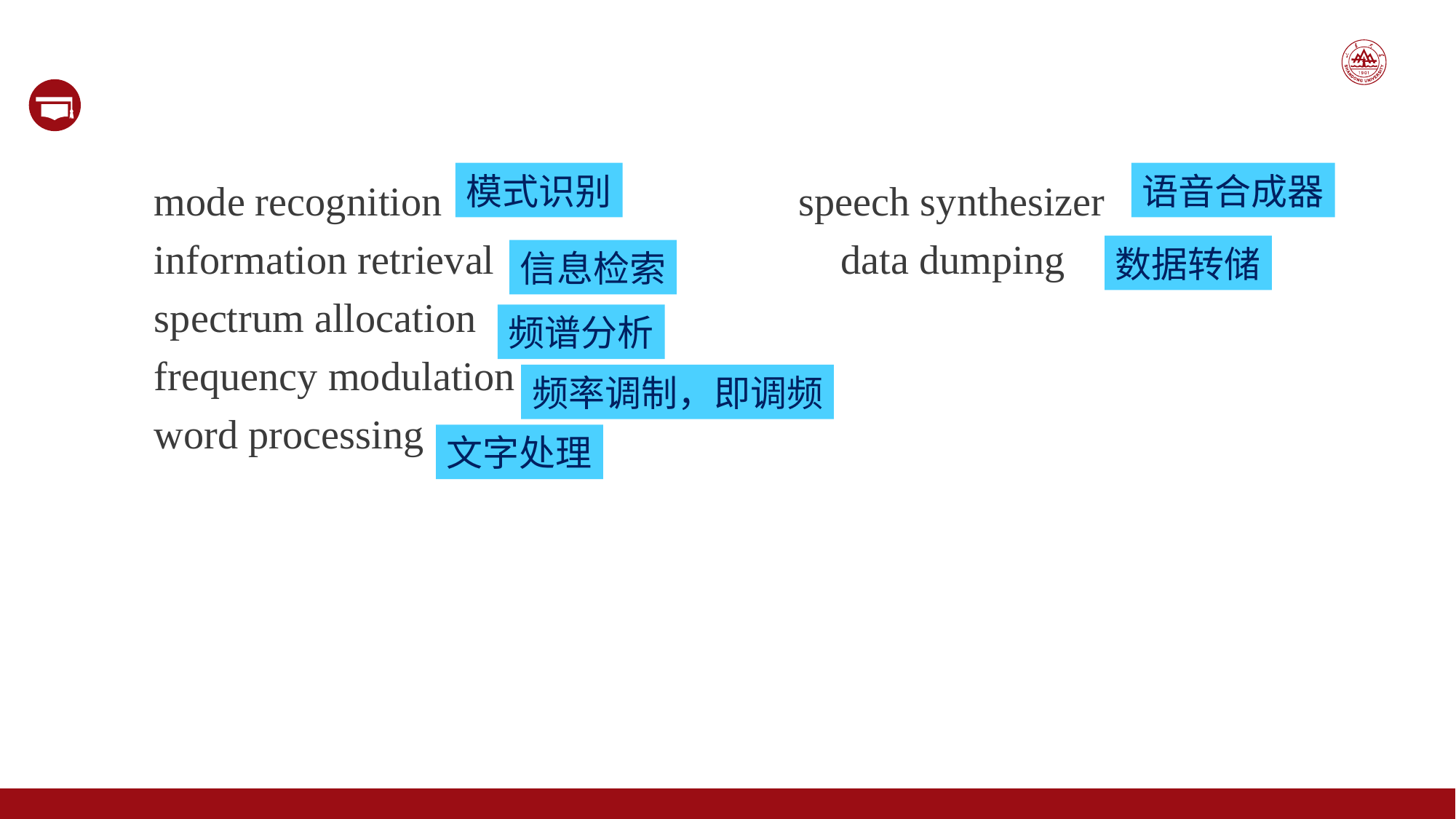

mode recognition                                   speech synthesizer
      information retrieval                                  data dumping
      spectrum allocation
      frequency modulation
      word processing

语音合成器
模式识别
数据转储
信息检索
频谱分析
频率调制，即调频
文字处理